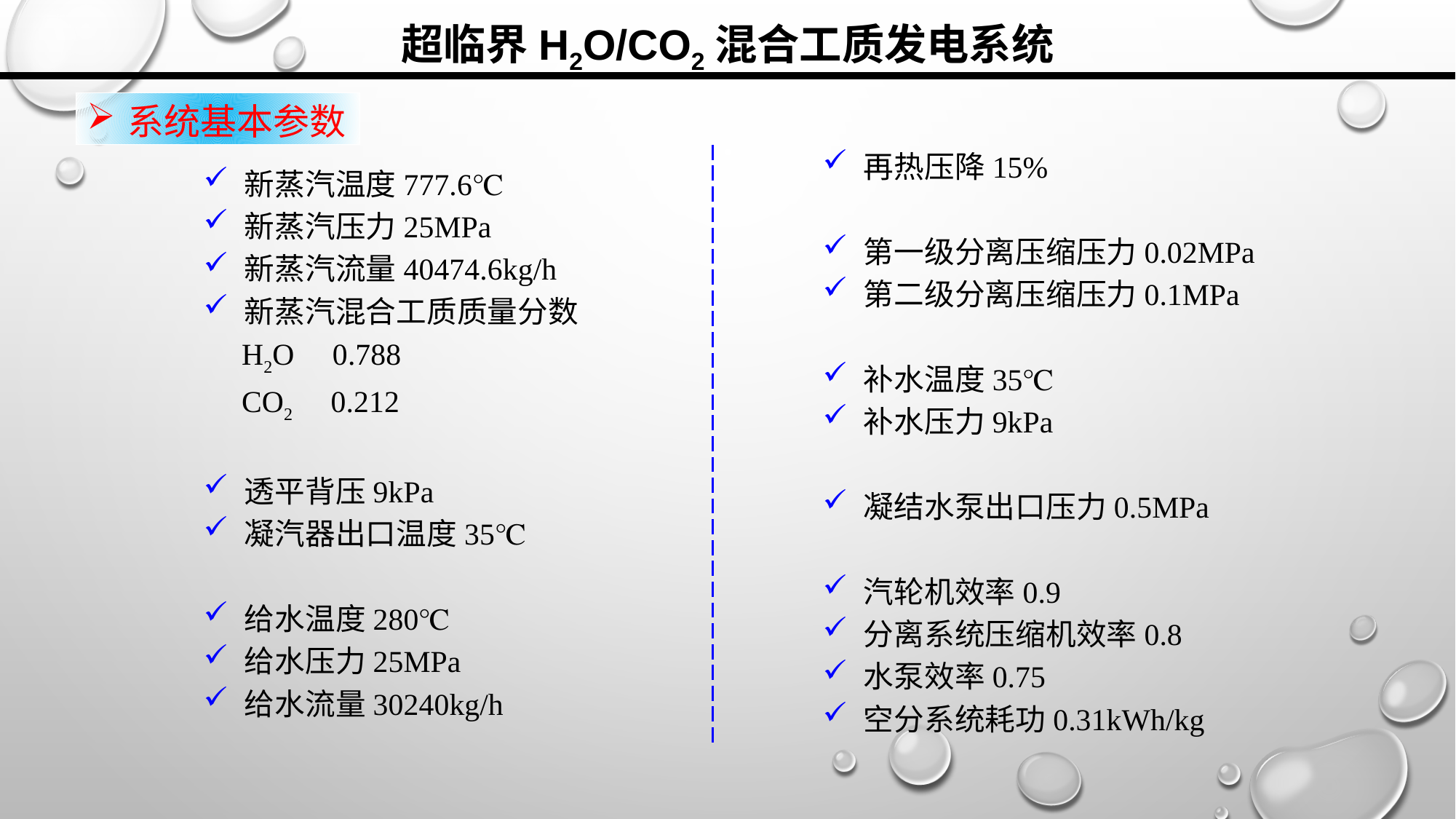

超临界H2O/CO2混合工质发电系统

系统基本参数
再热压降15%

第一级分离压缩压力0.02MPa
第二级分离压缩压力0.1MPa

补水温度35℃
补水压力9kPa

凝结水泵出口压力0.5MPa

汽轮机效率0.9
分离系统压缩机效率0.8
水泵效率0.75
空分系统耗功0.31kWh/kg
新蒸汽温度777.6℃
新蒸汽压力25MPa
新蒸汽流量40474.6kg/h
新蒸汽混合工质质量分数
     H2O     0.788
     CO2     0.212

透平背压9kPa
凝汽器出口温度35℃

给水温度280℃
给水压力25MPa
给水流量30240kg/h